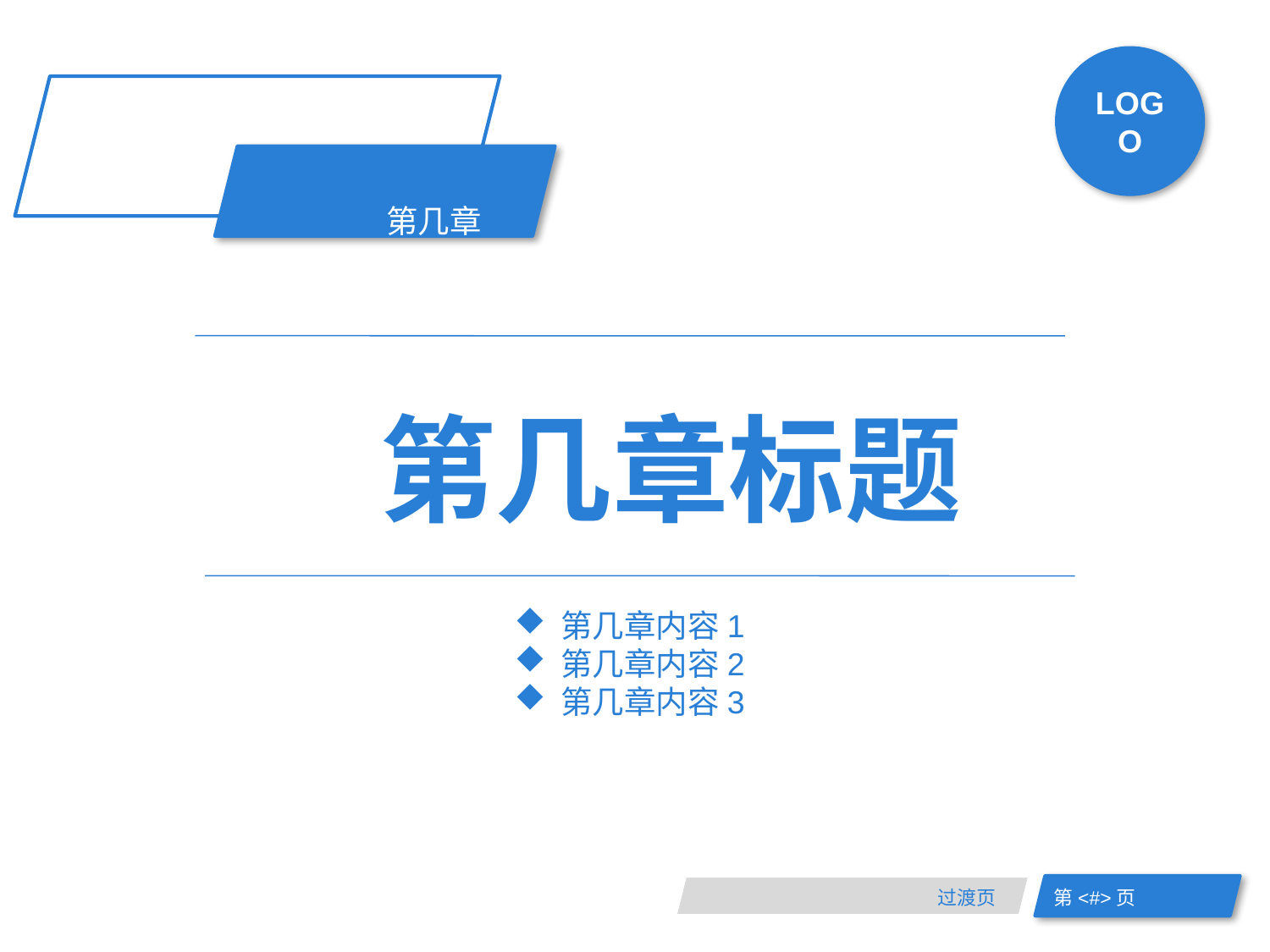

LOGO

第几章
第几章标题
 第几章内容1
 第几章内容2
 第几章内容3

过渡页
第<#>页